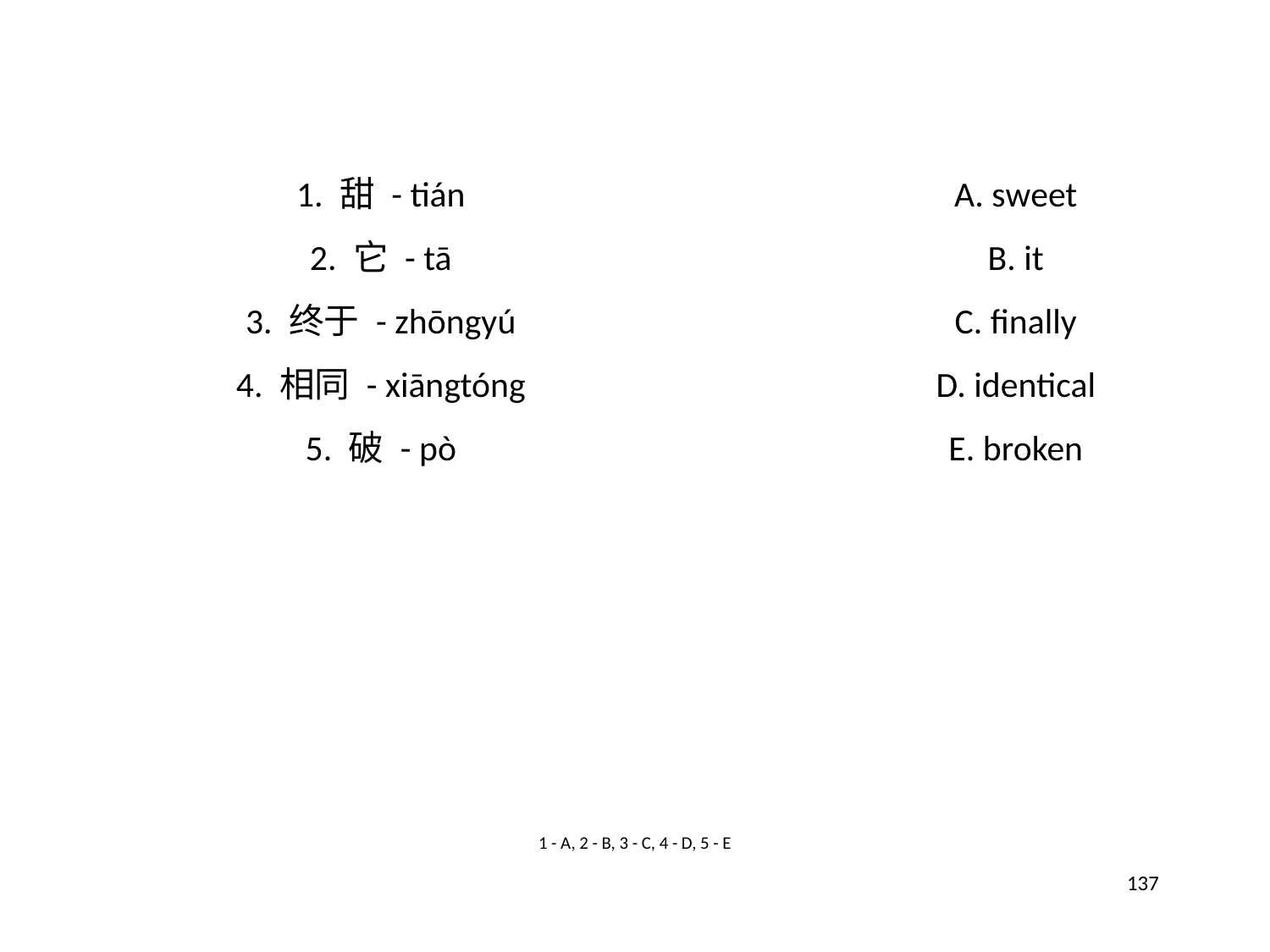

1. 甜 - tián

A. sweet

2. 它 - tā

B. it

3. 终于 - zhōngyú

C. finally

4. 相同 - xiāngtóng

D. identical

5. 破 - pò

E. broken
1 - A, 2 - B, 3 - C, 4 - D, 5 - E

137